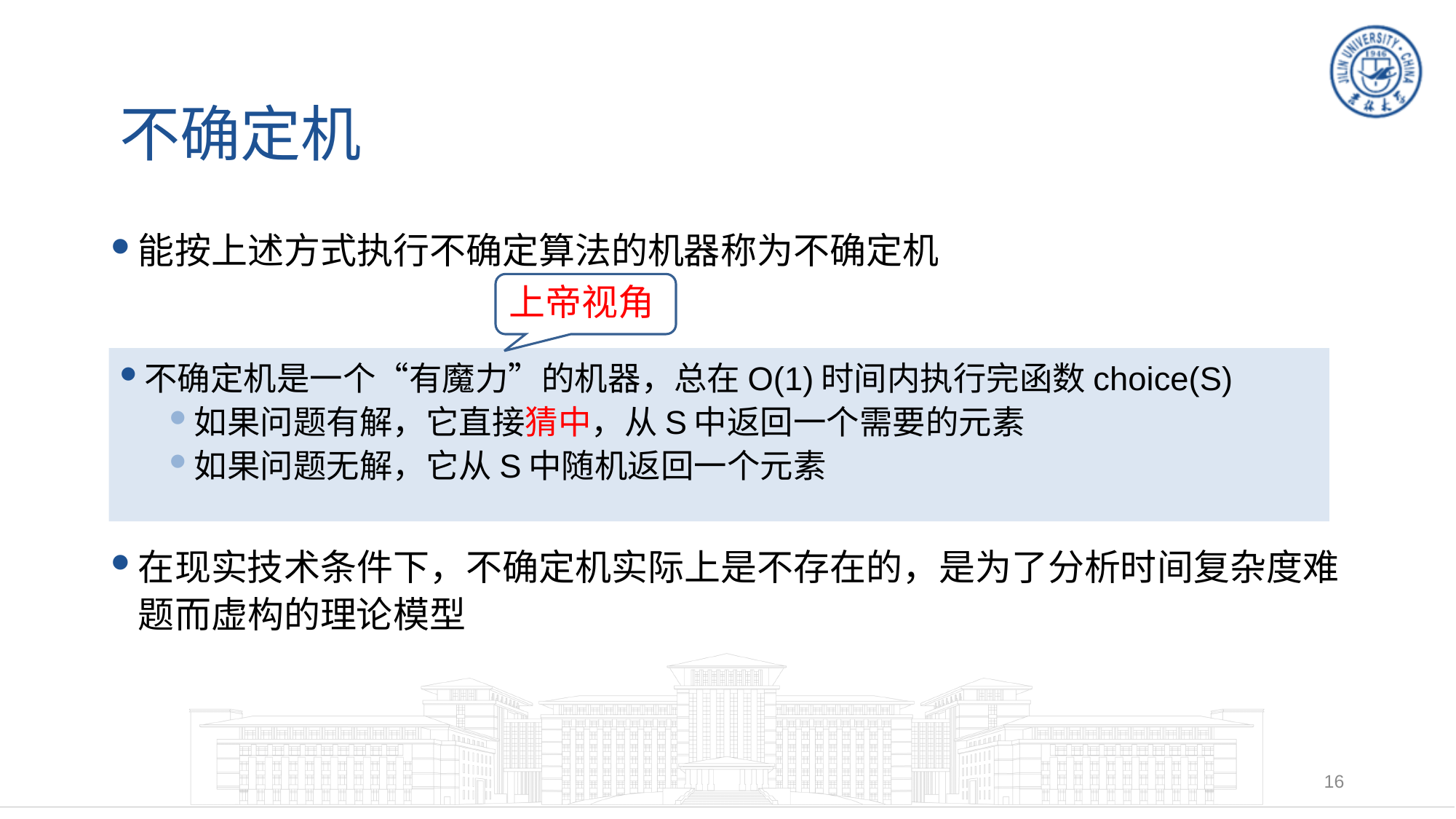

# 不确定机
能按上述方式执行不确定算法的机器称为不确定机

在现实技术条件下，不确定机实际上是不存在的，是为了分析时间复杂度难题而虚构的理论模型

上帝视角
不确定机是一个“有魔力”的机器，总在O(1)时间内执行完函数choice(S)
如果问题有解，它直接猜中，从S中返回一个需要的元素
如果问题无解，它从S中随机返回一个元素

16